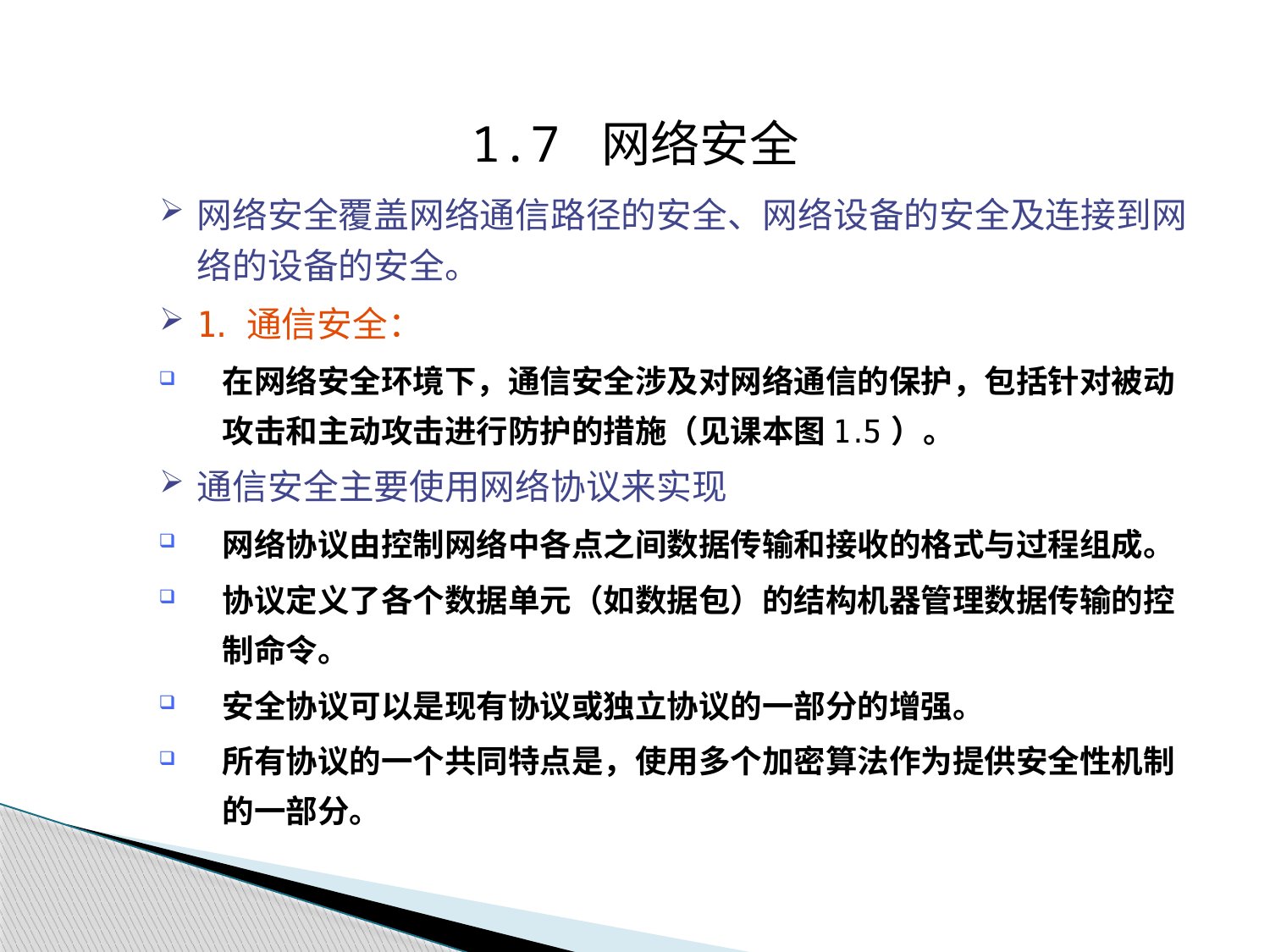

1.7 网络安全
网络安全覆盖网络通信路径的安全、网络设备的安全及连接到网络的设备的安全。
1. 通信安全：
在网络安全环境下，通信安全涉及对网络通信的保护，包括针对被动攻击和主动攻击进行防护的措施（见课本图1.5）。
通信安全主要使用网络协议来实现
网络协议由控制网络中各点之间数据传输和接收的格式与过程组成。
协议定义了各个数据单元（如数据包）的结构机器管理数据传输的控制命令。
安全协议可以是现有协议或独立协议的一部分的增强。
所有协议的一个共同特点是，使用多个加密算法作为提供安全性机制的一部分。